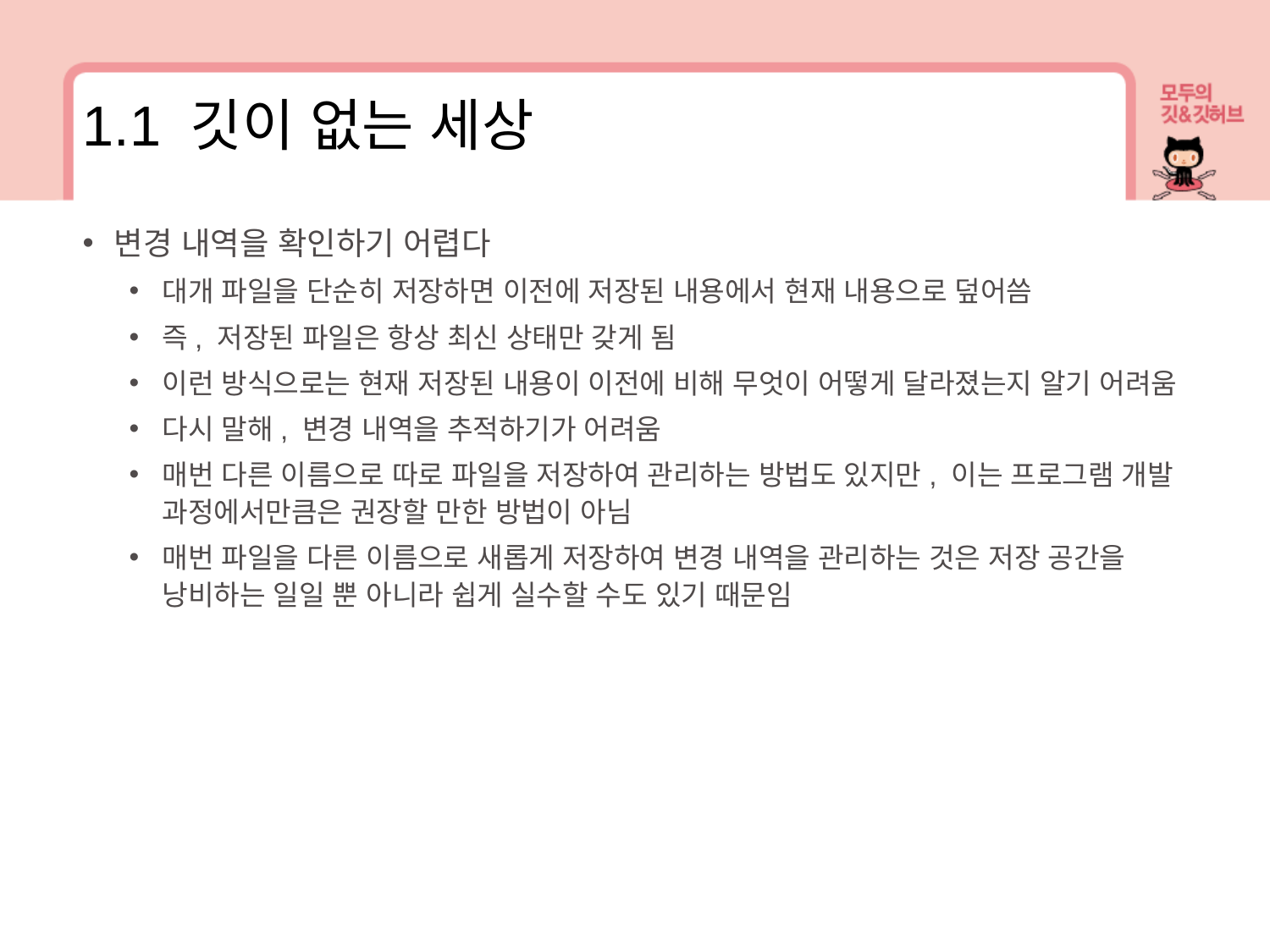

1.1 깃이 없는 세상
변경 내역을 확인하기 어렵다
대개 파일을 단순히 저장하면 이전에 저장된 내용에서 현재 내용으로 덮어씀
즉, 저장된 파일은 항상 최신 상태만 갖게 됨
이런 방식으로는 현재 저장된 내용이 이전에 비해 무엇이 어떻게 달라졌는지 알기 어려움
다시 말해, 변경 내역을 추적하기가 어려움
매번 다른 이름으로 따로 파일을 저장하여 관리하는 방법도 있지만, 이는 프로그램 개발 과정에서만큼은 권장할 만한 방법이 아님
매번 파일을 다른 이름으로 새롭게 저장하여 변경 내역을 관리하는 것은 저장 공간을 낭비하는 일일 뿐 아니라 쉽게 실수할 수도 있기 때문임